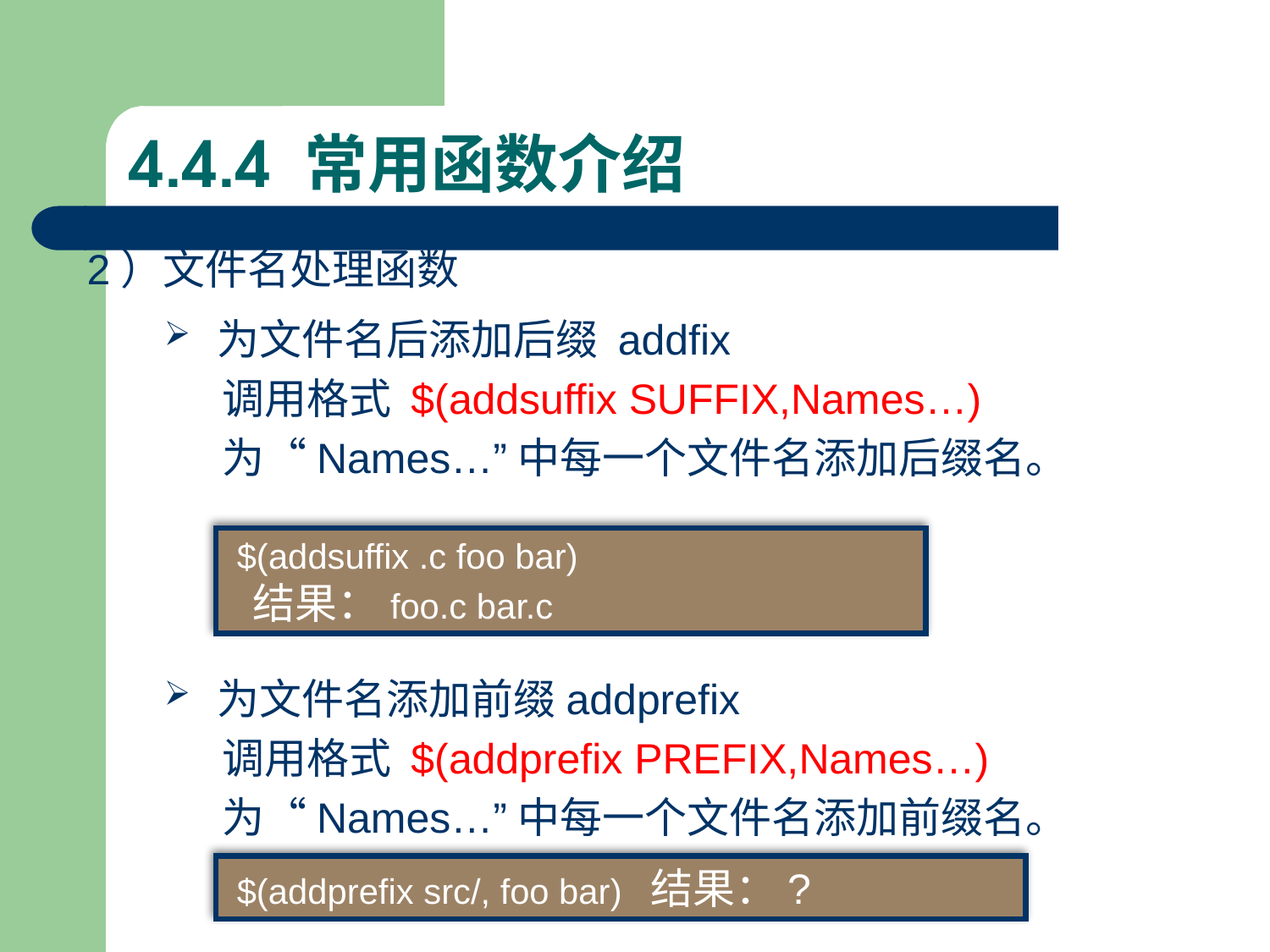

# 4.4.4 常用函数介绍
2）文件名处理函数
为文件名后添加后缀 addfix
     调用格式 $(addsuffix SUFFIX,Names…)
     为“Names…”中每一个文件名添加后缀名。
$(addsuffix .c foo bar)
 结果：foo.c bar.c
为文件名添加前缀addprefix
     调用格式 $(addprefix PREFIX,Names…)
     为“Names…”中每一个文件名添加前缀名。
$(addprefix src/, foo bar)  结果：?